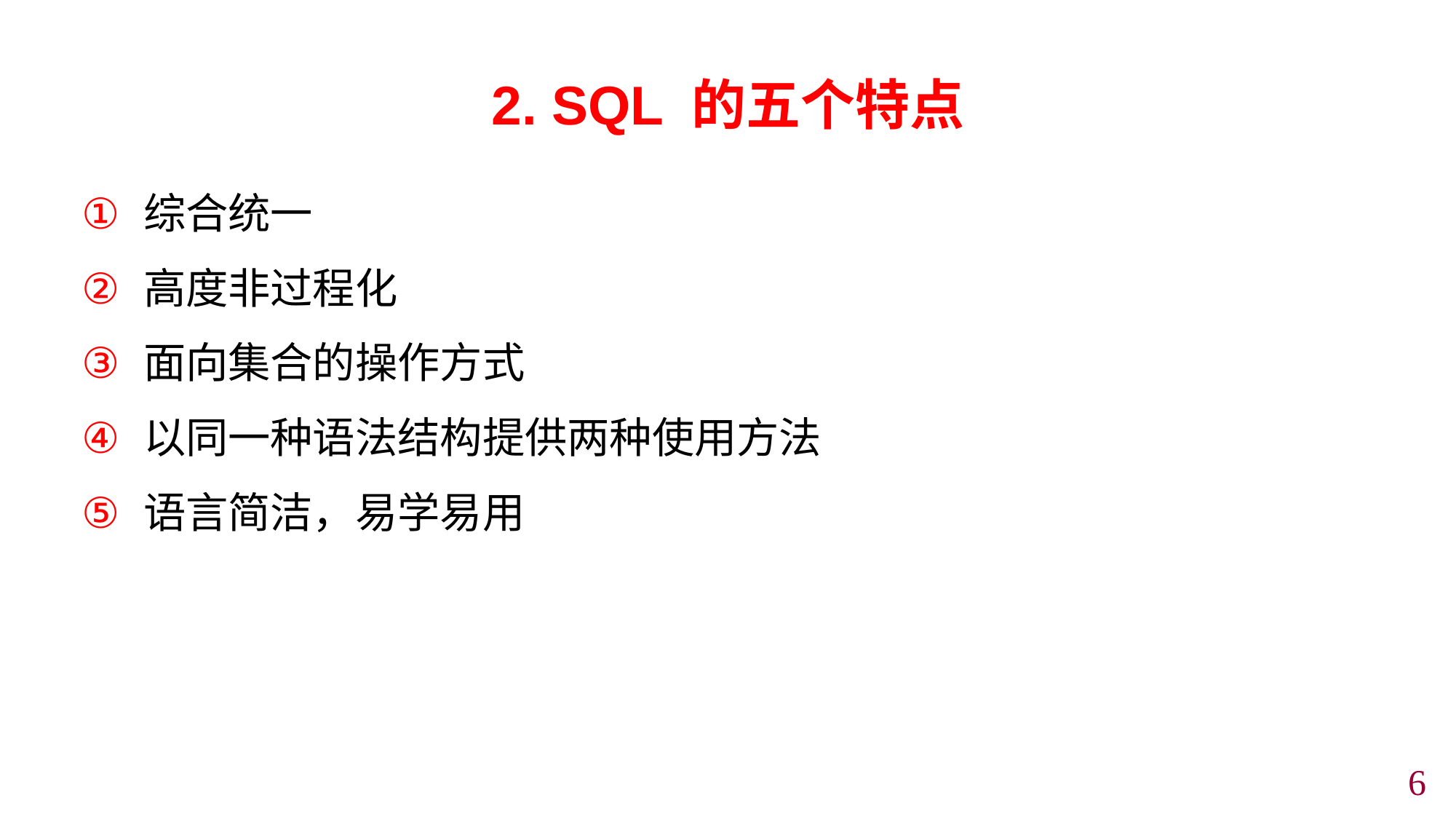

2. SQL 的五个特点

综合统一
高度非过程化
面向集合的操作方式
以同一种语法结构提供两种使用方法
语言简洁，易学易用
6